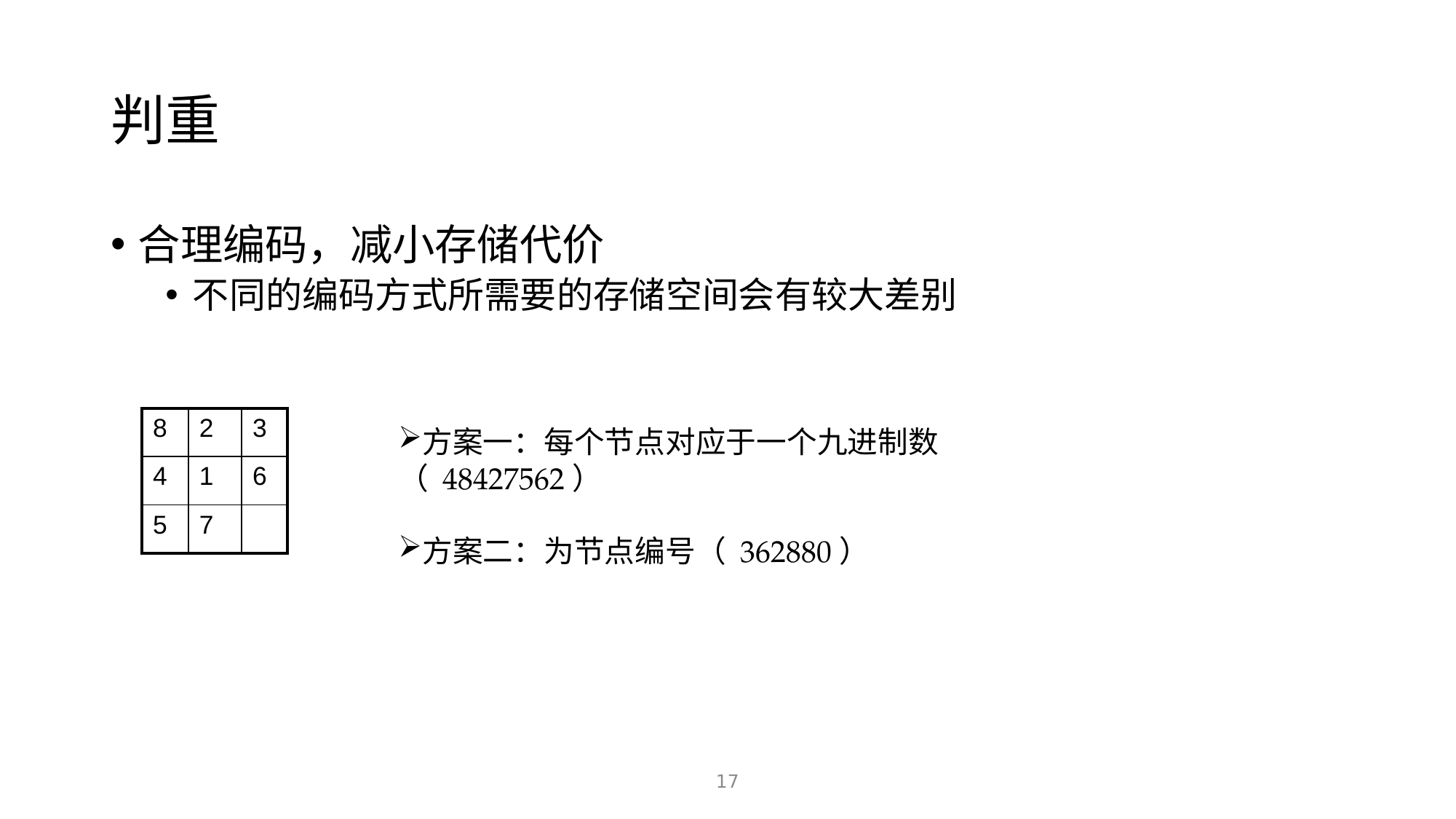

# 判重
合理编码，减小存储代价
不同的编码方式所需要的存储空间会有较大差别

| 8 | 2 | 3 |
| --- | --- | --- |
| 4 | 1 | 6 |
| 5 | 7 |  |
方案一：每个节点对应于一个九进制数（ 48427562）

方案二：为节点编号（ 362880）
17